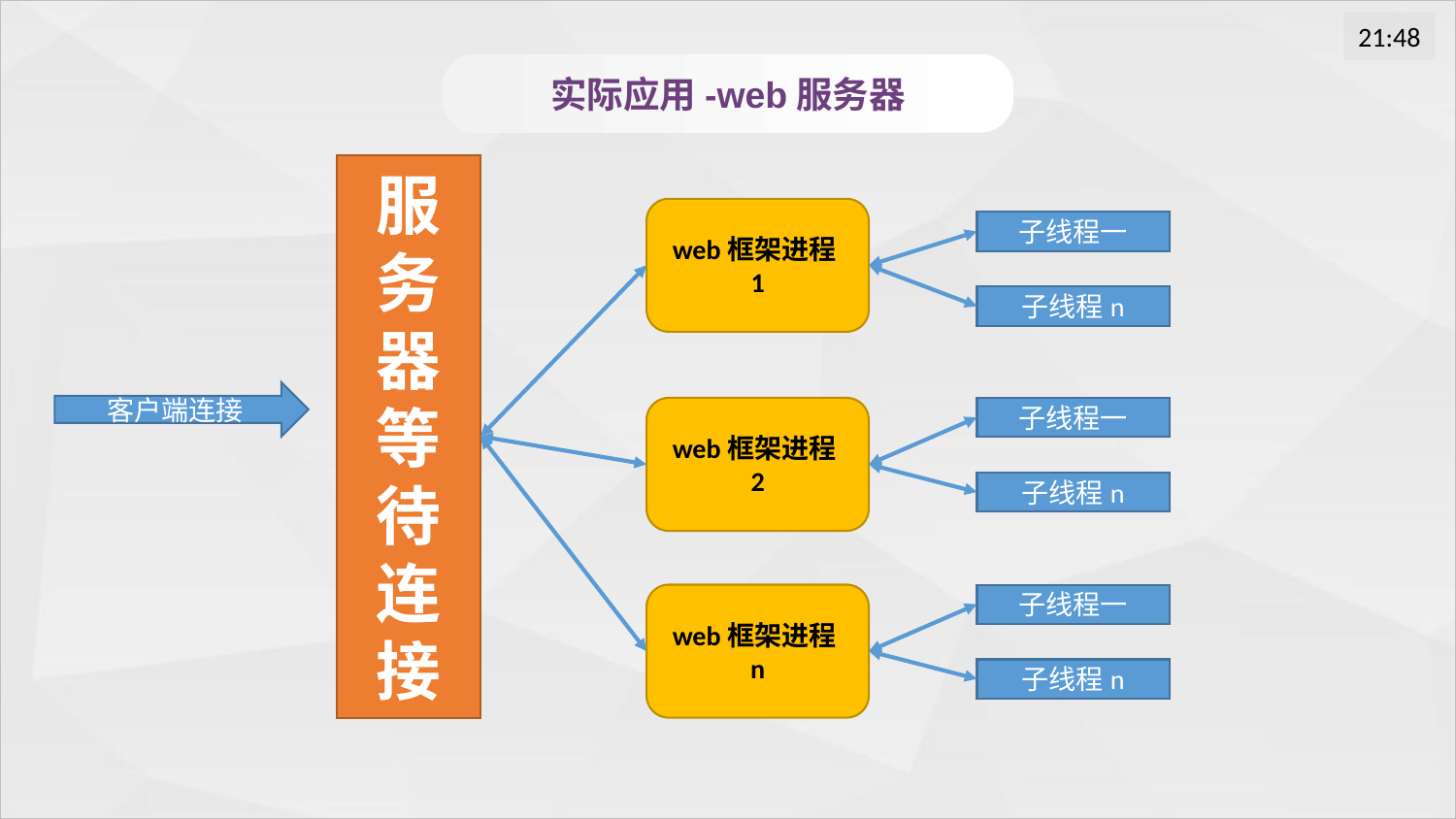

实际应用-web服务器
服务器等待连接
web框架进程1
子线程一
子线程n
客户端连接
web框架进程2
子线程一
子线程n
web框架进程n
子线程一
子线程n